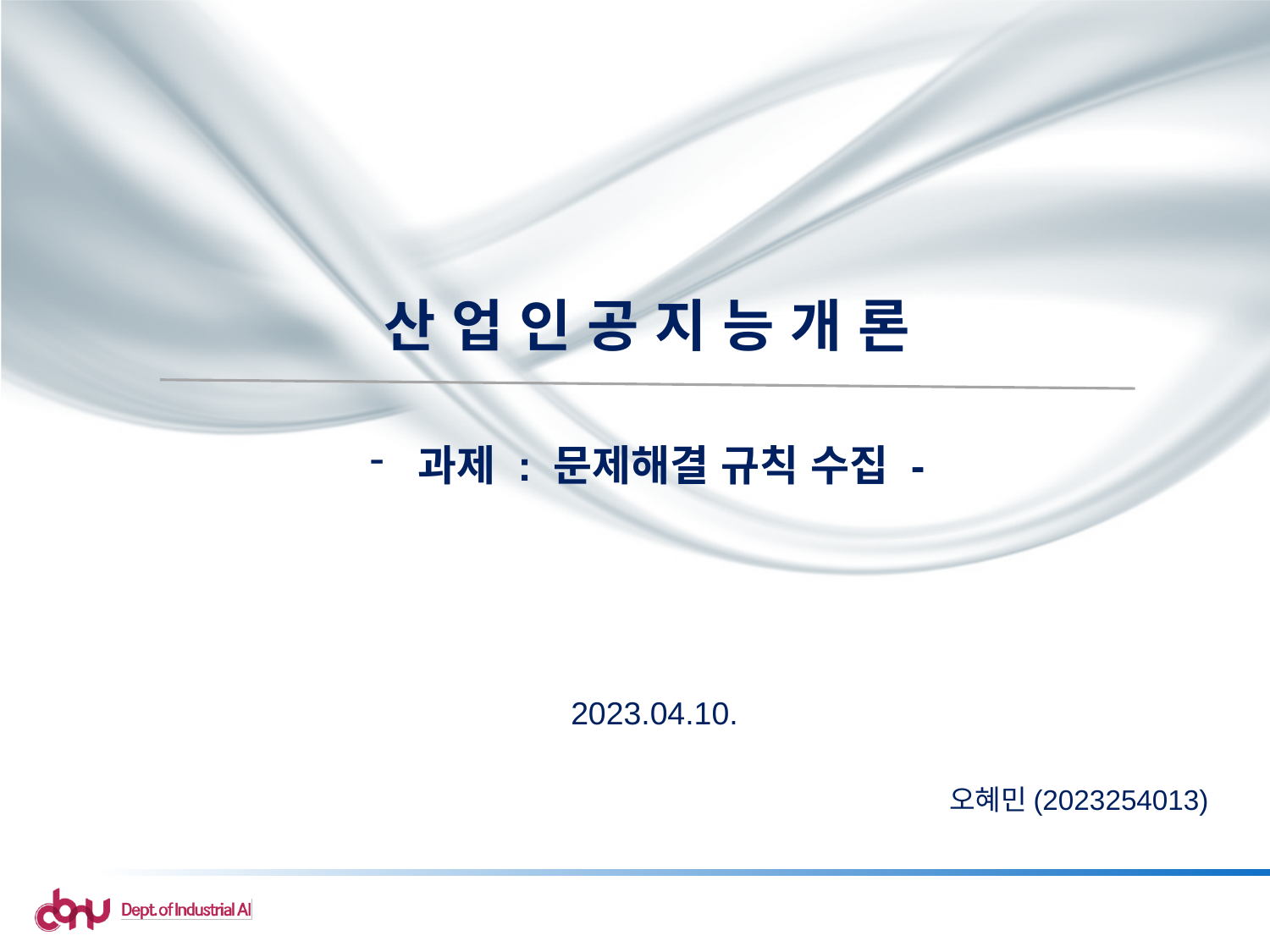

산 업 인 공 지 능 개 론

과제 : 문제해결 규칙 수집 -
2023.04.10.
오혜민(2023254013)